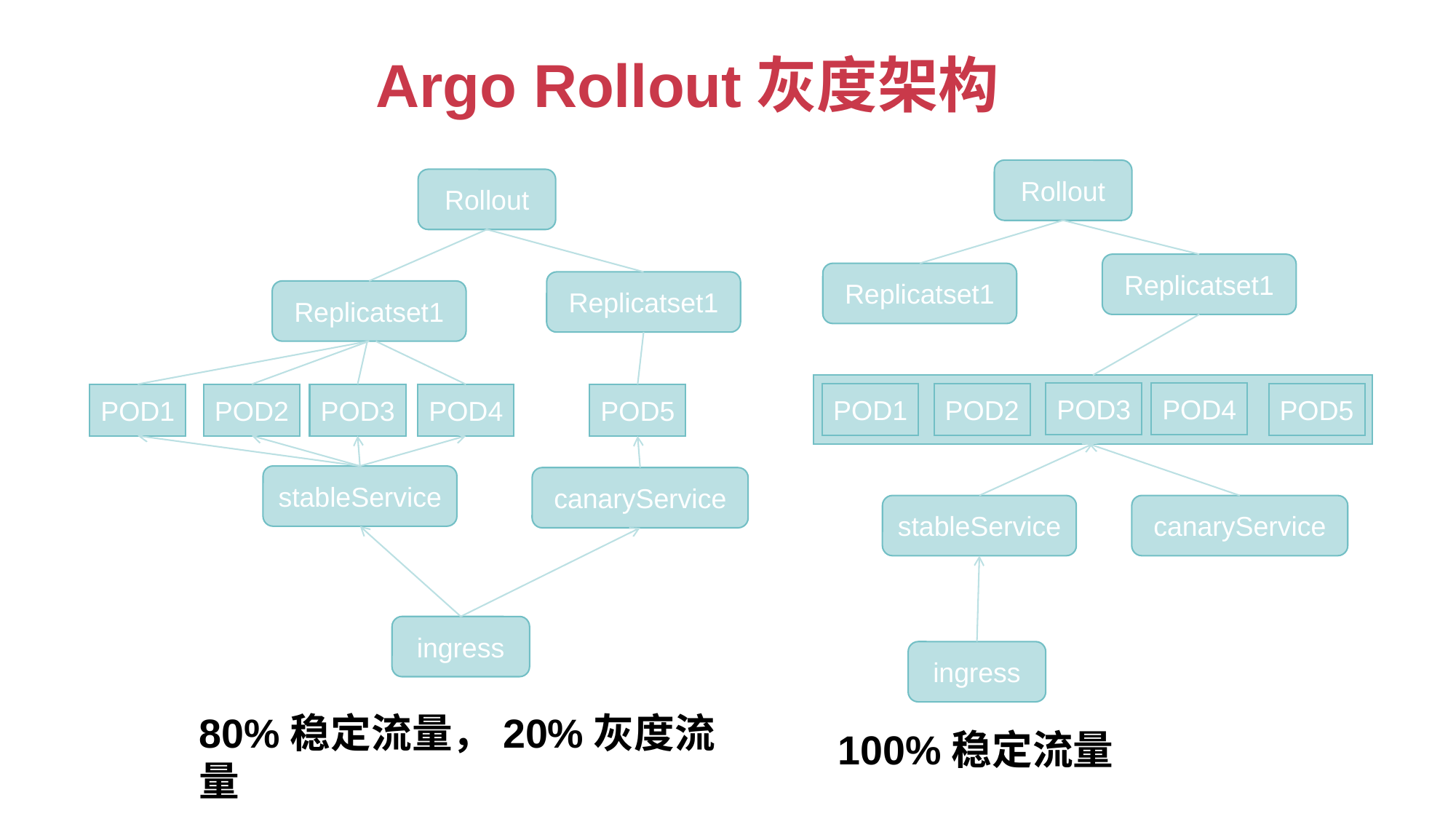

Argo Rollout灰度架构
Rollout
Rollout
Replicatset1
Replicatset1
Replicatset1
Replicatset1

POD3
POD4
POD2
POD1

POD5

POD1
POD2
POD3
POD4

POD5

stableService
canaryService
stableService
canaryService
ingress
ingress
80%稳定流量，20%灰度流量
100%稳定流量